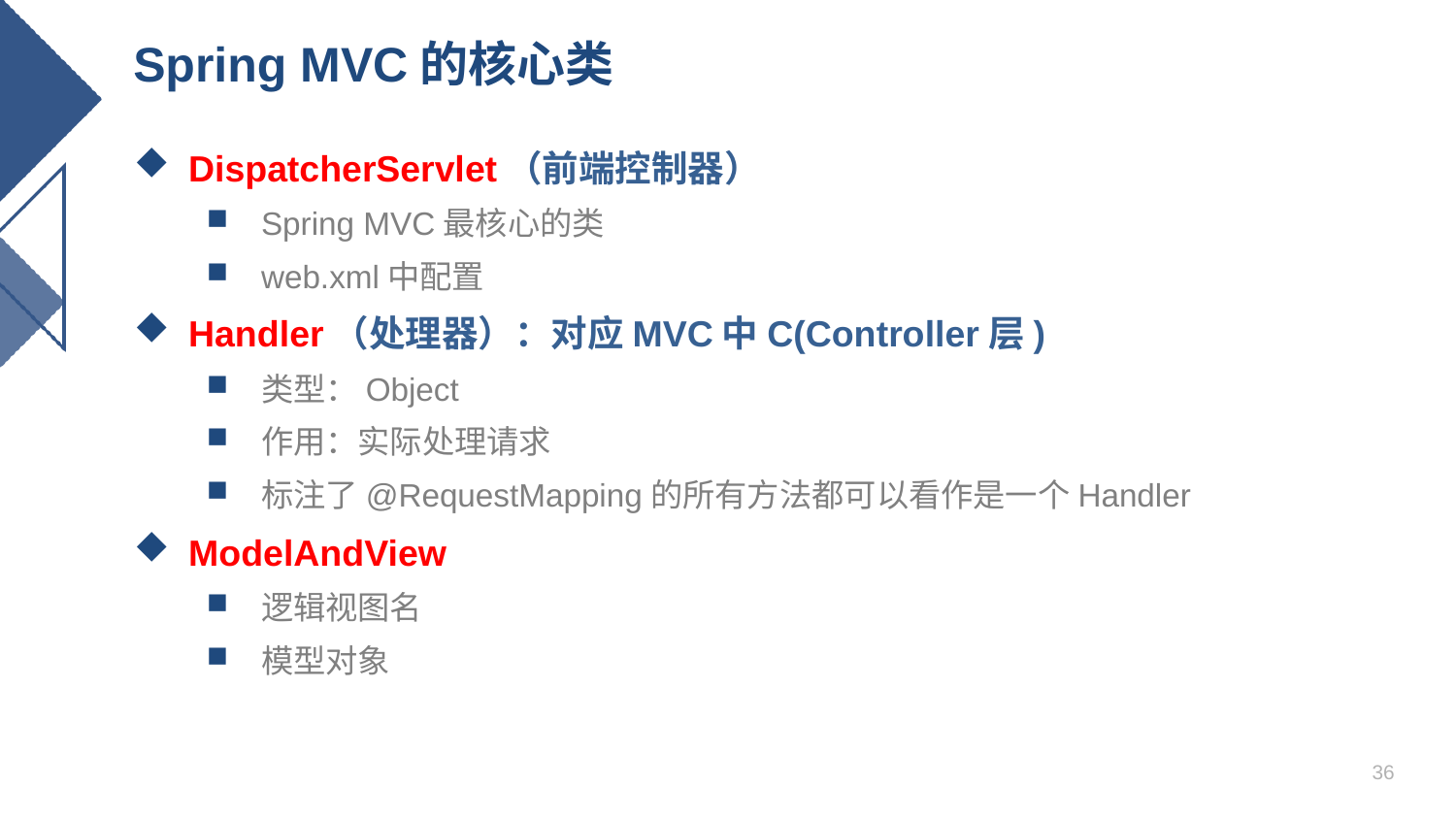

# Spring MVC的核心类
DispatcherServlet（前端控制器）
Spring MVC最核心的类
web.xml中配置
Handler（处理器）：对应MVC中C(Controller层)
类型：Object
作用：实际处理请求
标注了@RequestMapping的所有方法都可以看作是一个Handler
ModelAndView
逻辑视图名
模型对象

36